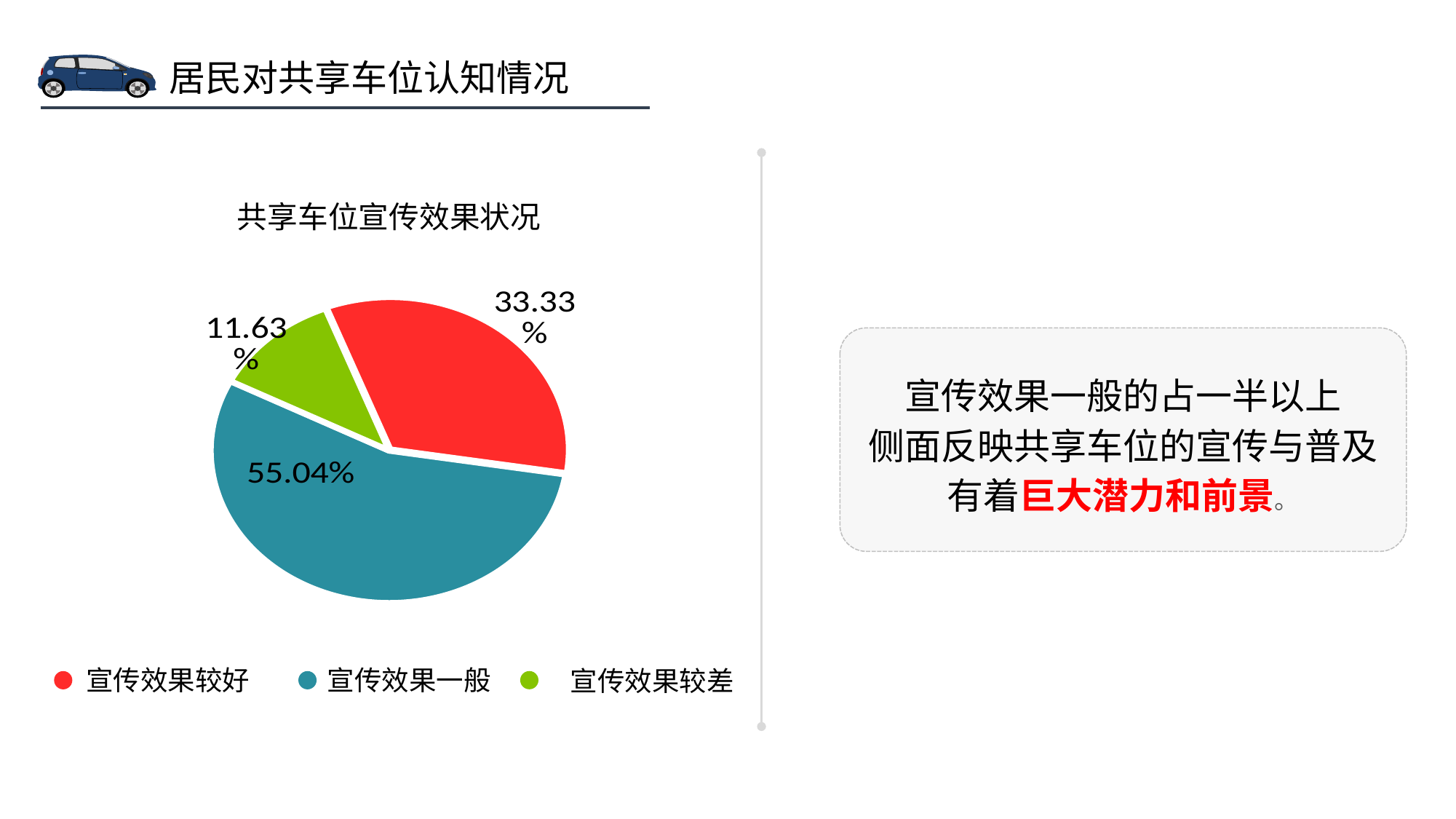

居民对共享车位认知情况

共享车位宣传效果状况

### Chart

| Category | 百分比 |
|---|---|
| 宣传效果较好 | 0.3333 |
| 宣传效果一般 | 0.5504 |
| 宣传效果较差 | 0.1163 |
宣传效果一般的占一半以上
侧面反映共享车位的宣传与普及
有着巨大潜力和前景。
宣传效果较好
宣传效果一般
宣传效果较差